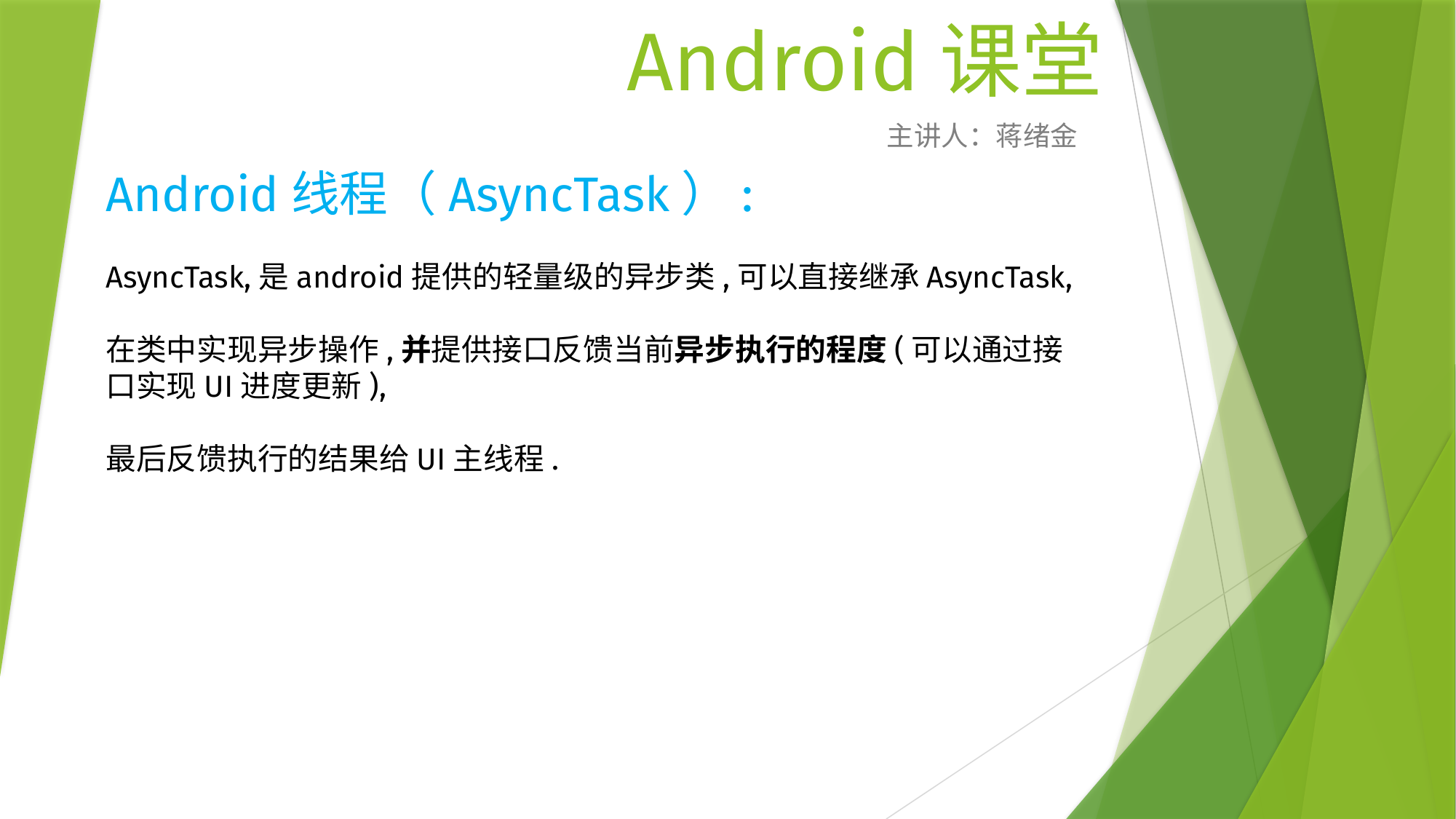

# Android课堂
主讲人：蒋绪金
Android线程（AsyncTask）:

AsyncTask,是android提供的轻量级的异步类,可以直接继承AsyncTask,

在类中实现异步操作,并提供接口反馈当前异步执行的程度(可以通过接口实现UI进度更新),

最后反馈执行的结果给UI主线程.